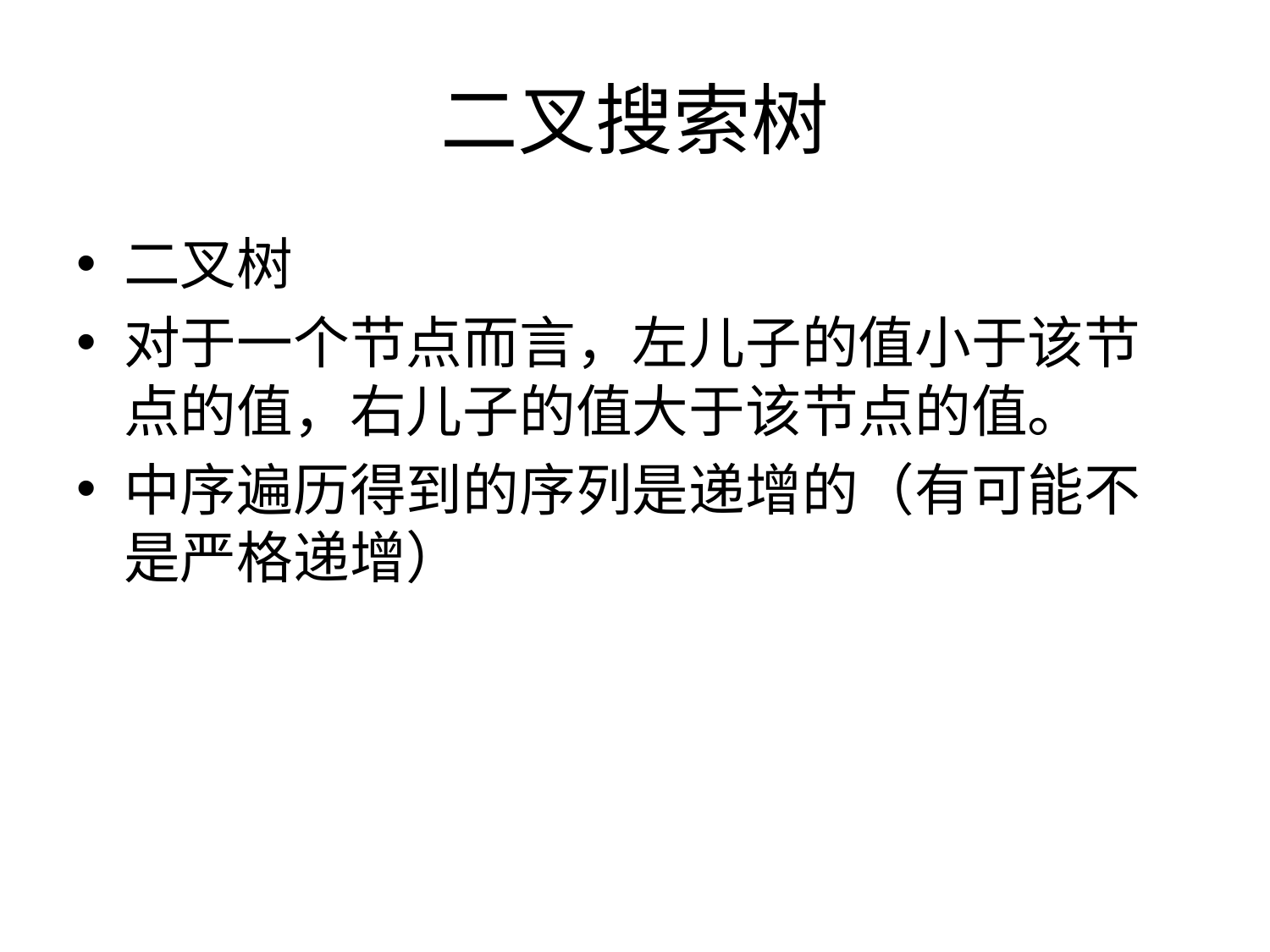

# 二叉搜索树
二叉树
对于一个节点而言，左儿子的值小于该节点的值，右儿子的值大于该节点的值。
中序遍历得到的序列是递增的（有可能不是严格递增）